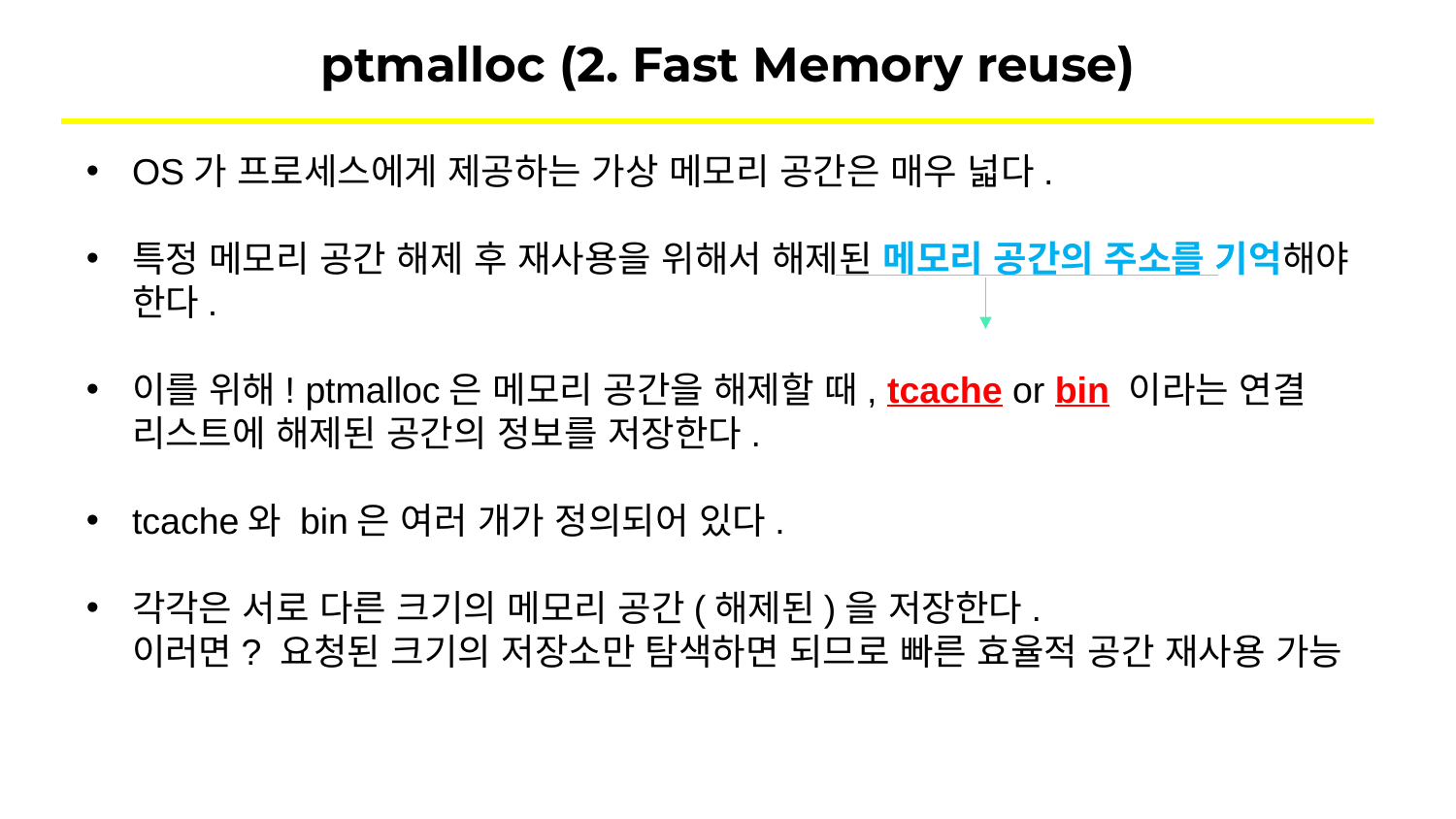

# ptmalloc (2. Fast Memory reuse)

OS가 프로세스에게 제공하는 가상 메모리 공간은 매우 넓다.

특정 메모리 공간 해제 후 재사용을 위해서 해제된 메모리 공간의 주소를 기억해야 한다.

이를 위해! ptmalloc은 메모리 공간을 해제할 때, tcache or bin 이라는 연결 리스트에 해제된 공간의 정보를 저장한다.

tcache와 bin은 여러 개가 정의되어 있다.

각각은 서로 다른 크기의 메모리 공간(해제된)을 저장한다.
이러면? 요청된 크기의 저장소만 탐색하면 되므로 빠른 효율적 공간 재사용 가능